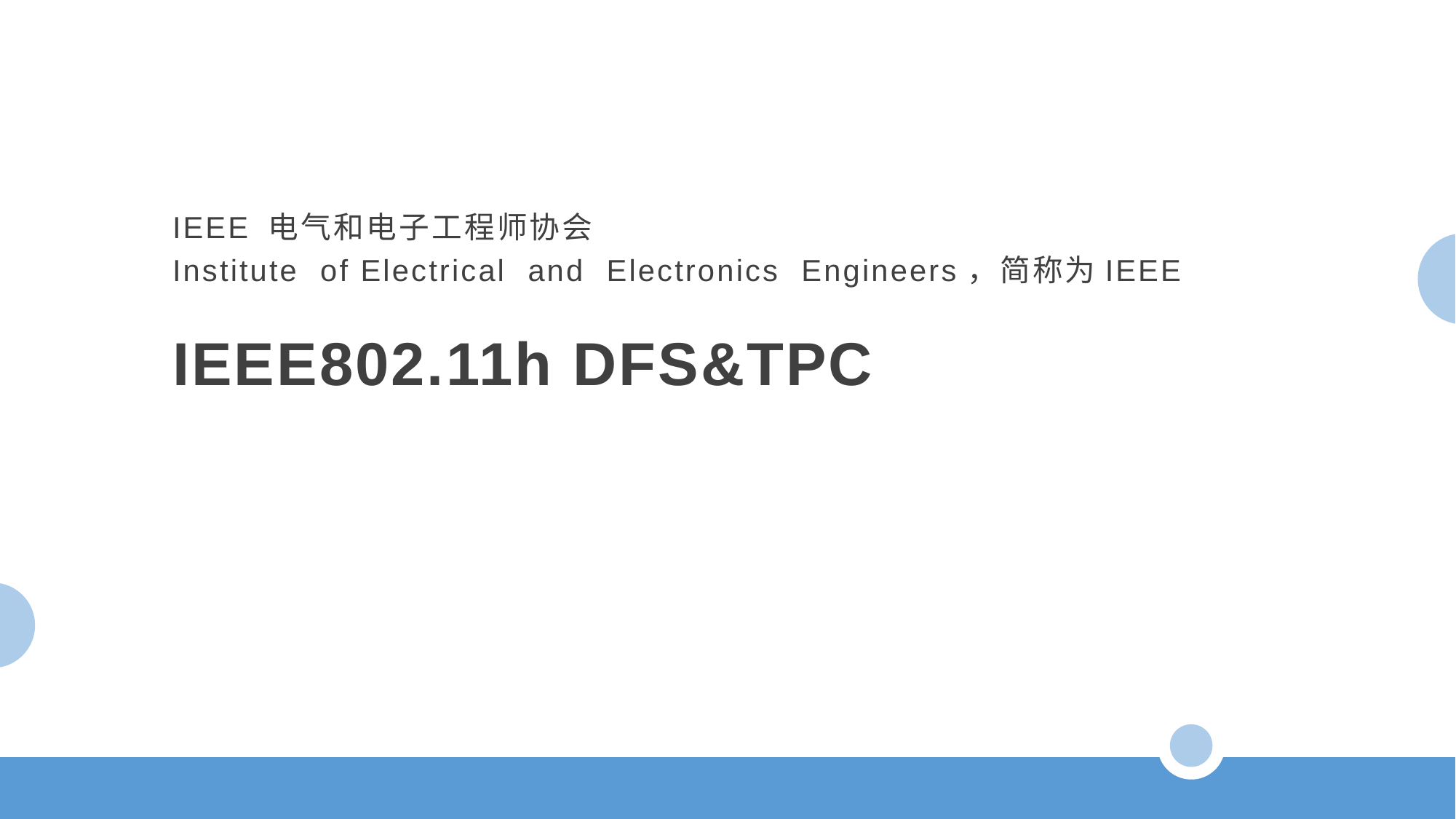

IEEE 电气和电子工程师协会
Institute  of Electrical  and  Electronics  Engineers，简称为IEEE

IEEE802.11h DFS&TPC